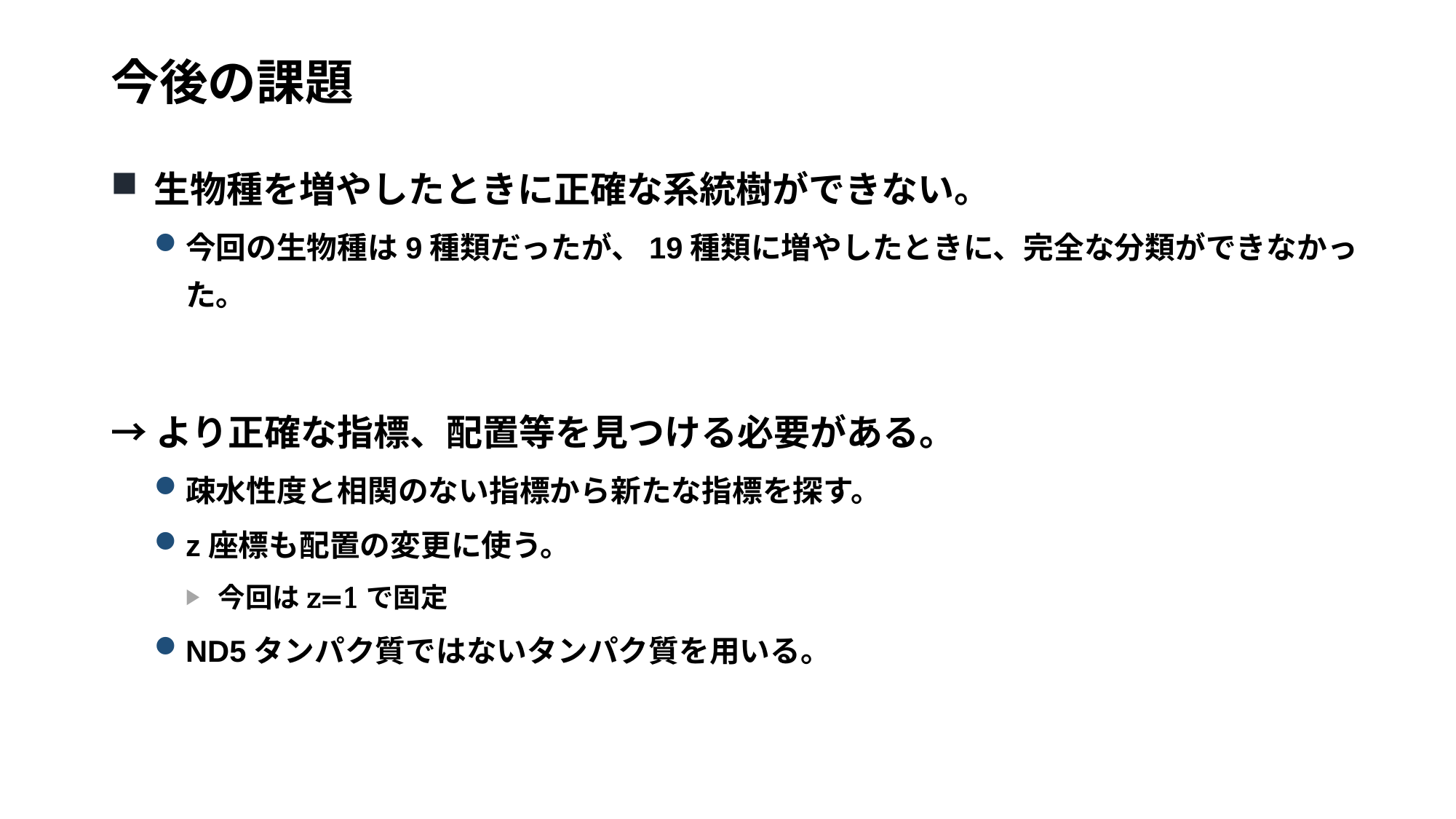

# 今後の課題
生物種を増やしたときに正確な系統樹ができない。
今回の生物種は9種類だったが、19種類に増やしたときに、完全な分類ができなかった。

→より正確な指標、配置等を見つける必要がある。
疎水性度と相関のない指標から新たな指標を探す。
z座標も配置の変更に使う。
今回はz=1で固定
ND5タンパク質ではないタンパク質を用いる。